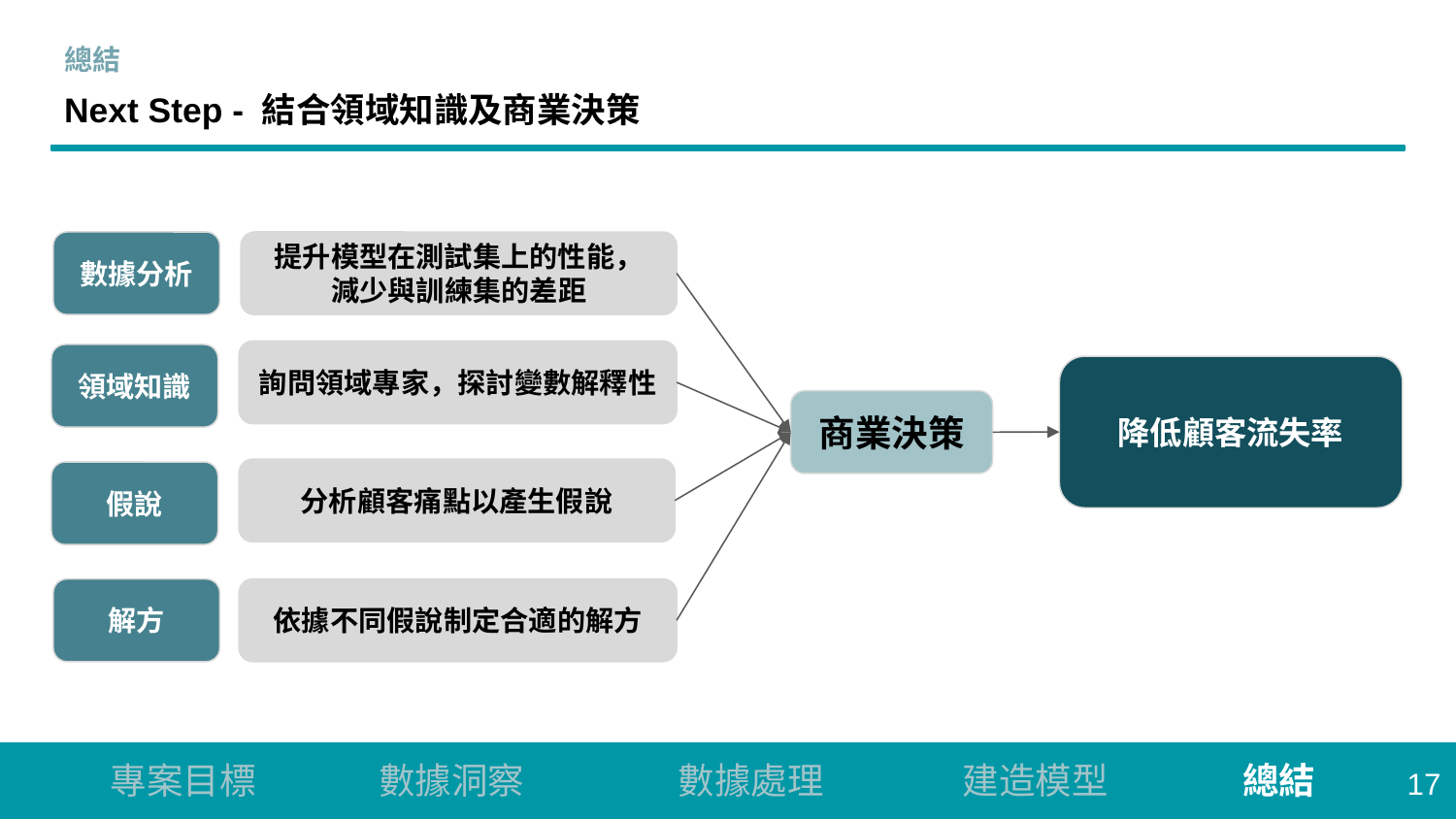

總結
# Next Step - 結合領域知識及商業決策

數據分析
提升模型在測試集上的性能，
減少與訓練集的差距
詢問領域專家，探討變數解釋性
領域知識
降低顧客流失率
商業決策
分析顧客痛點以產生假說
假說
解方
依據不同假說制定合適的解方
25
專案目標

解決方案
結論
15
專案目標
總結

數據洞察
數據處理
建造模型
17
數據洞察
成效分析